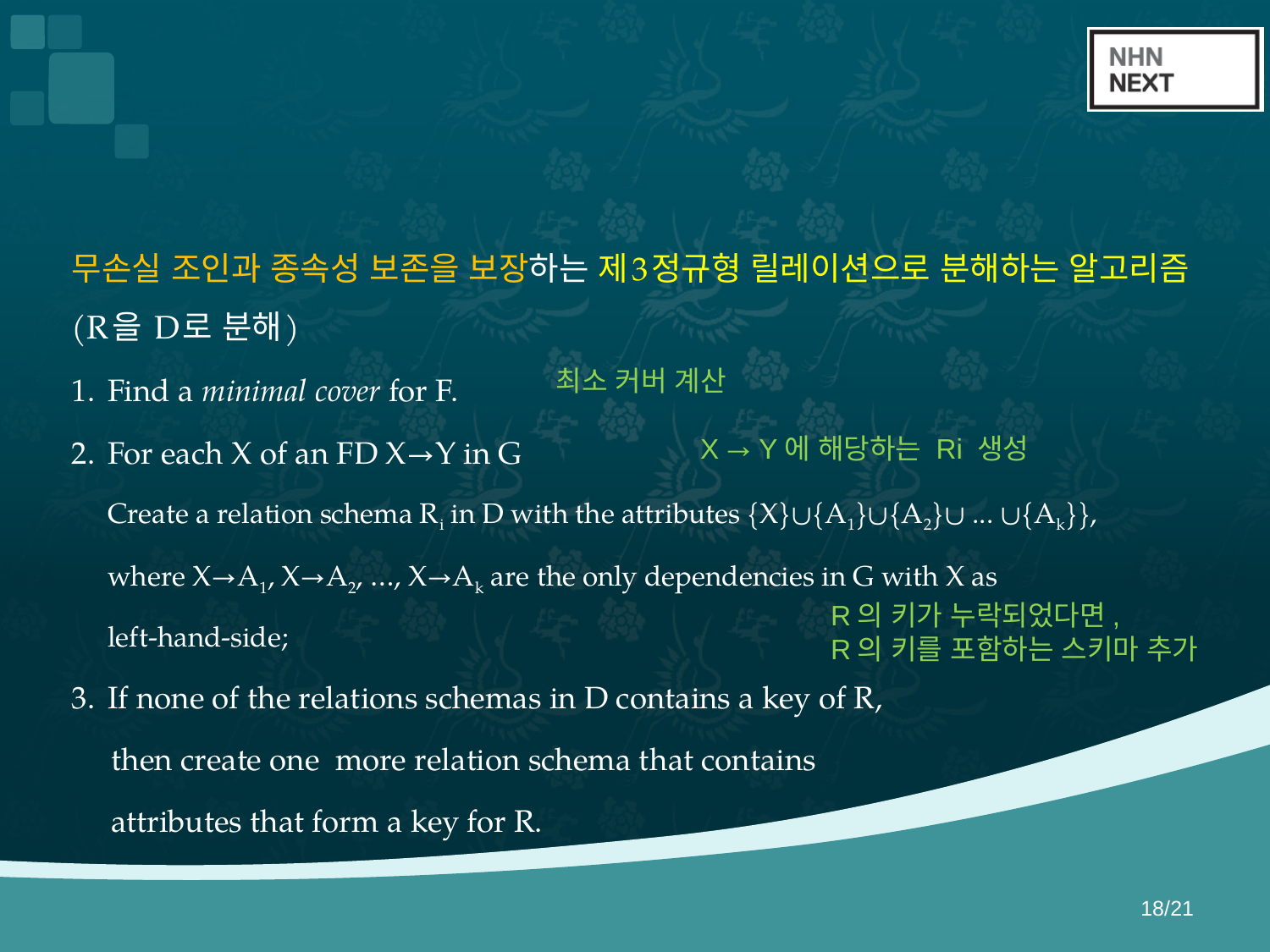

#
무손실 조인과 종속성 보존을 보장하는 제3정규형 릴레이션으로 분해하는 알고리즘 (R을 D로 분해)
1.	Find a minimal cover for F.
2.	For each X of an FD X→Y in G
	Create a relation schema Ri in D with the attributes {X}∪{A1}∪{A2}∪ ... ∪{Ak}},
	where X→A1, X→A2, …, X→Ak are the only dependencies in G with X as
		left-hand-side;
3.	If none of the relations schemas in D contains a key of R,
     then create one  more relation schema that contains
     attributes that form a key for R.
최소 커버 계산
X → Y에 해당하는 Ri 생성
R의 키가 누락되었다면,
R의 키를 포함하는 스키마 추가
18/21